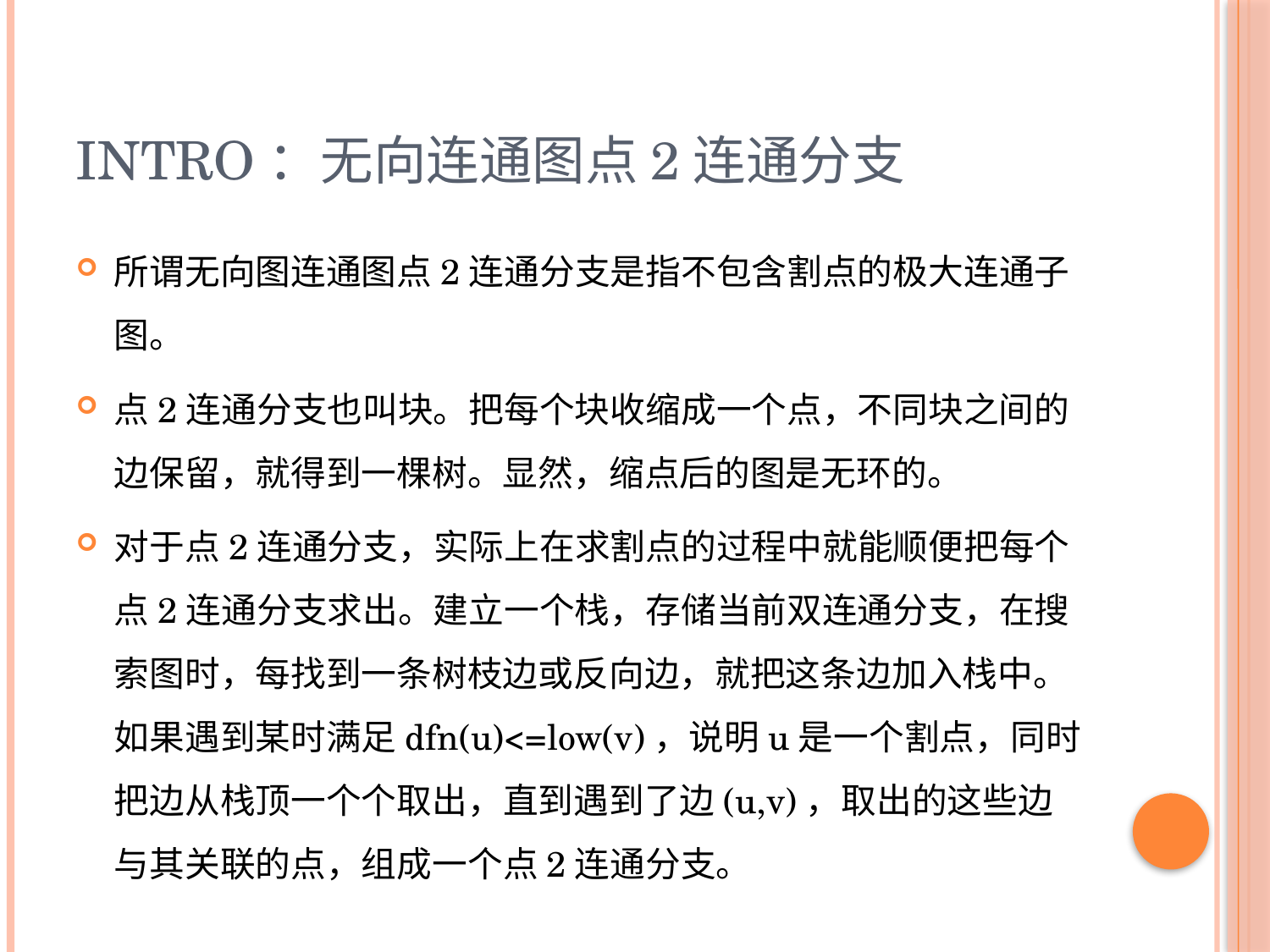

# Intro：无向连通图点2连通分支
所谓无向图连通图点2连通分支是指不包含割点的极大连通子图。
点2连通分支也叫块。把每个块收缩成一个点，不同块之间的边保留，就得到一棵树。显然，缩点后的图是无环的。
对于点2连通分支，实际上在求割点的过程中就能顺便把每个点2连通分支求出。建立一个栈，存储当前双连通分支，在搜索图时，每找到一条树枝边或反向边，就把这条边加入栈中。如果遇到某时满足dfn(u)<=low(v)，说明u是一个割点，同时把边从栈顶一个个取出，直到遇到了边(u,v)，取出的这些边与其关联的点，组成一个点2连通分支。